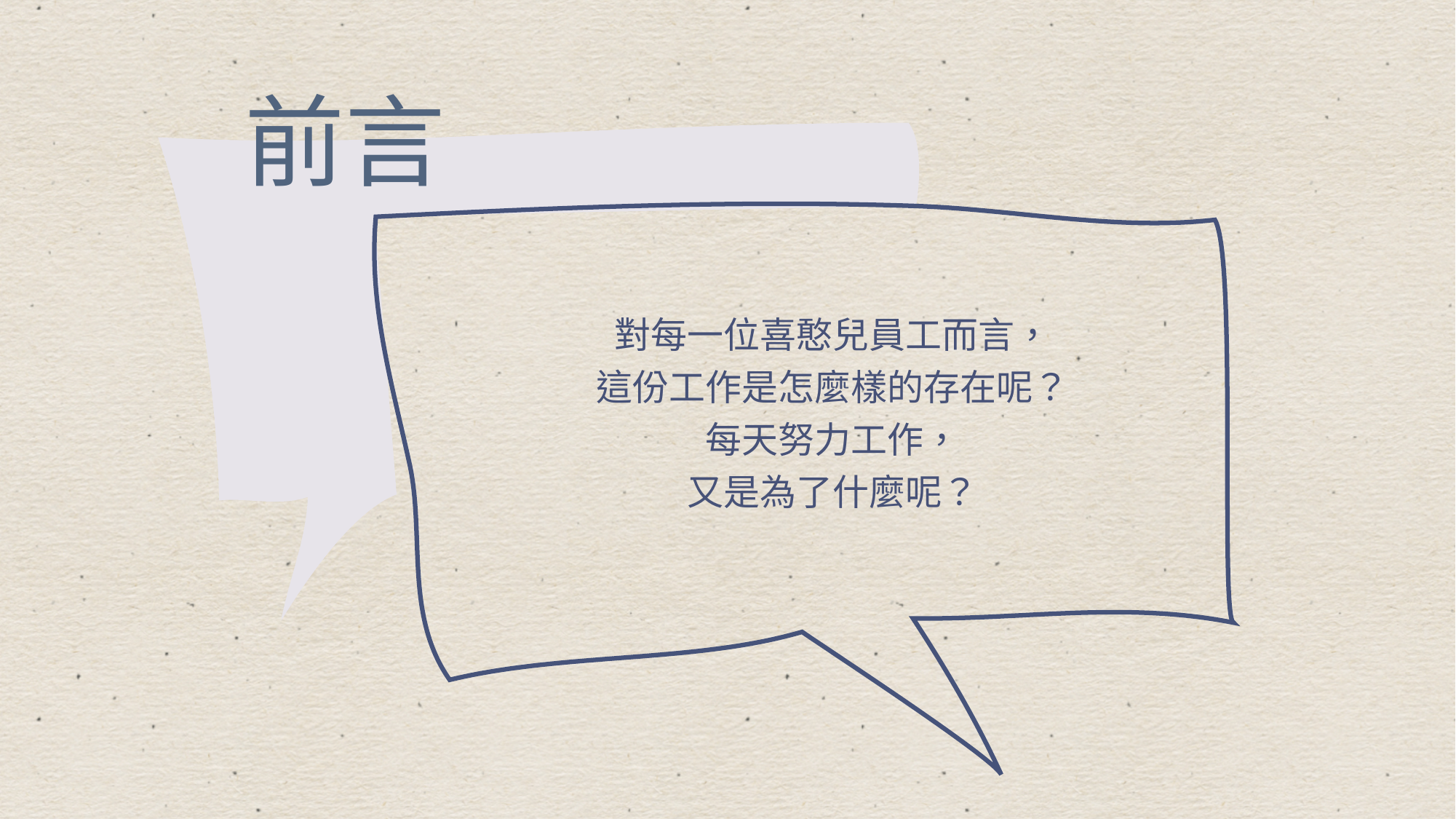

前言

對每一位喜憨兒員工而言，
這份工作是怎麼樣的存在呢？
每天努力工作，
又是為了什麼呢？